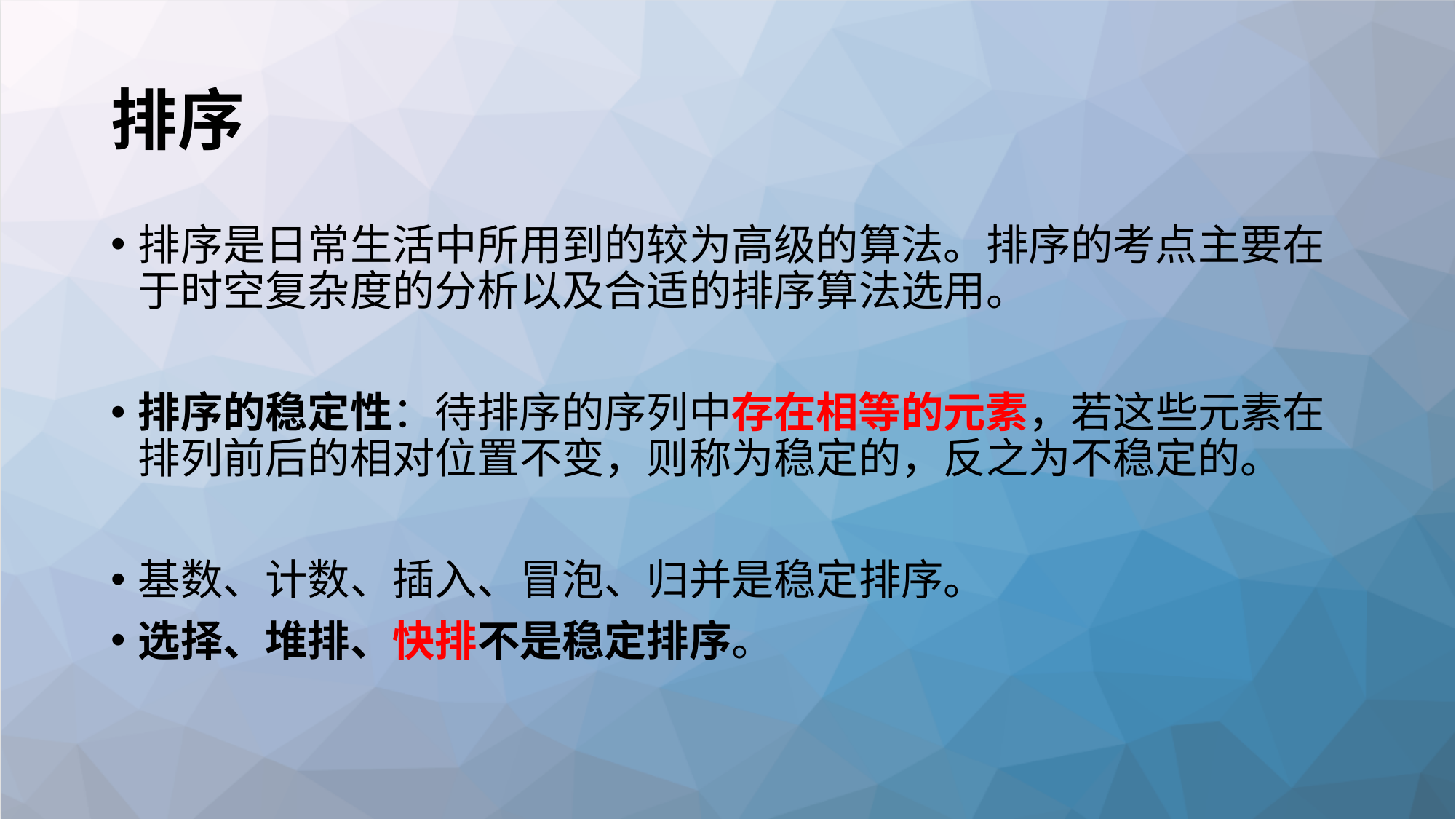

# 排序
排序是日常生活中所用到的较为高级的算法。排序的考点主要在于时空复杂度的分析以及合适的排序算法选用。

排序的稳定性：待排序的序列中存在相等的元素，若这些元素在排列前后的相对位置不变，则称为稳定的，反之为不稳定的。

基数、计数、插入、冒泡、归并是稳定排序。
选择、堆排、快排不是稳定排序。